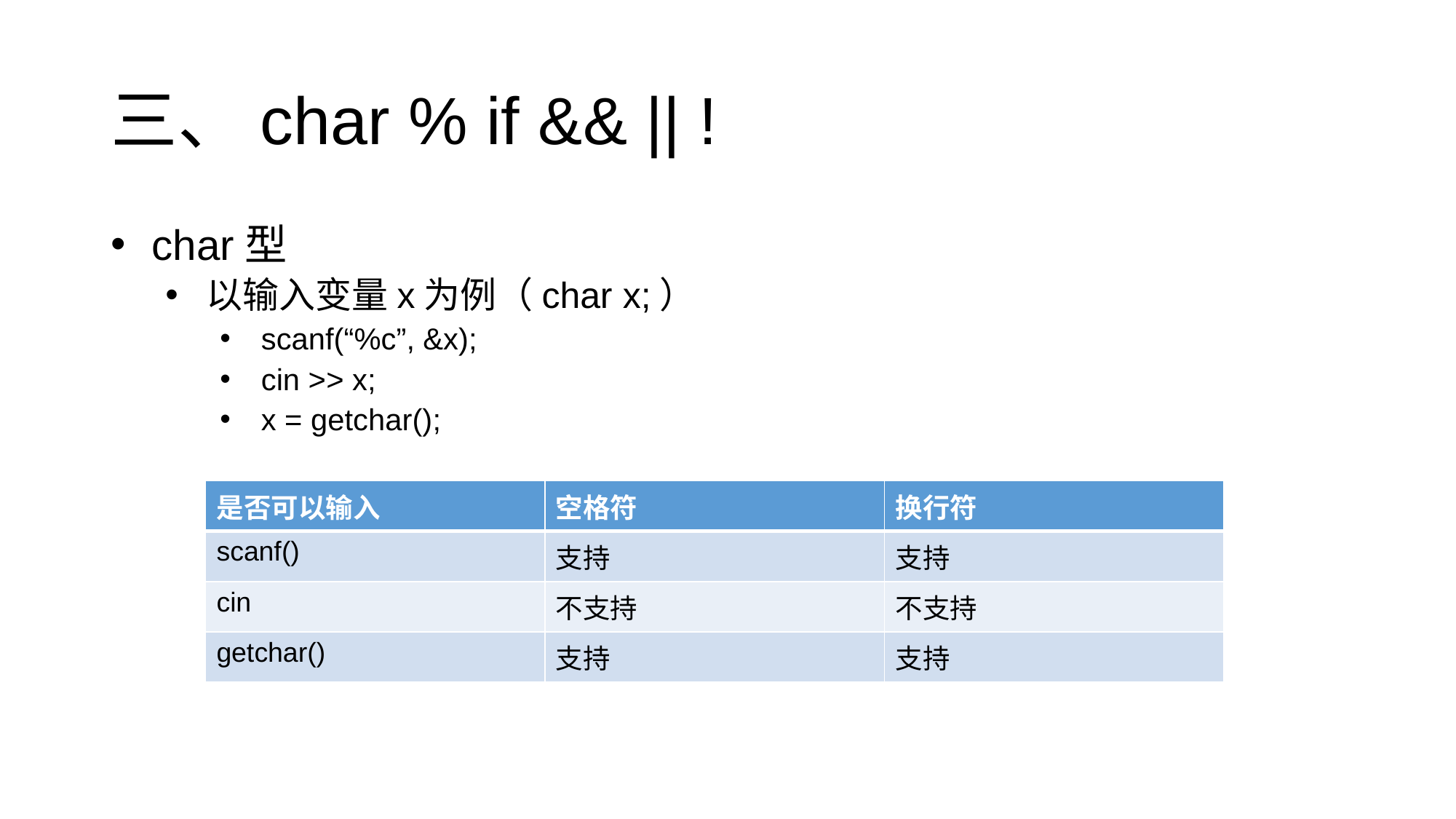

# 三、char % if && || !
char型
以输入变量x为例（char x;）
scanf(“%c”, &x);
cin >> x;
x = getchar();

| 是否可以输入 | 空格符 | 换行符 |
| --- | --- | --- |
| scanf() | 支持 | 支持 |
| cin | 不支持 | 不支持 |
| getchar() | 支持 | 支持 |